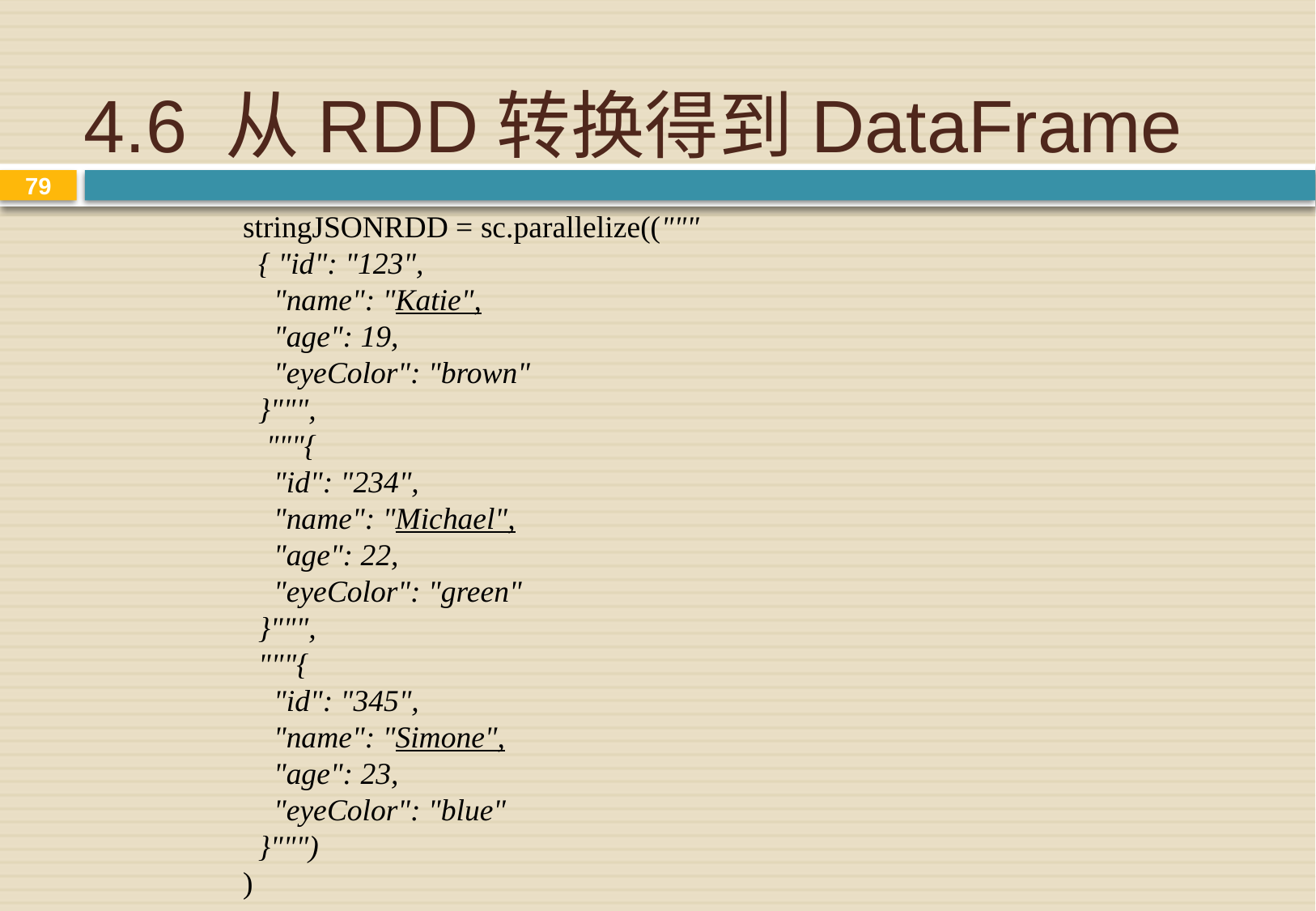

# 4.6 从RDD转换得到DataFrame
79
stringJSONRDD = sc.parallelize(("""
  { "id": "123",
    "name": "Katie",
    "age": 19,
    "eyeColor": "brown"
  }""",
   """{
    "id": "234",
    "name": "Michael",
    "age": 22,
    "eyeColor": "green"
  }""",
  """{
    "id": "345",
    "name": "Simone",
    "age": 23,
    "eyeColor": "blue"
  }""")
)